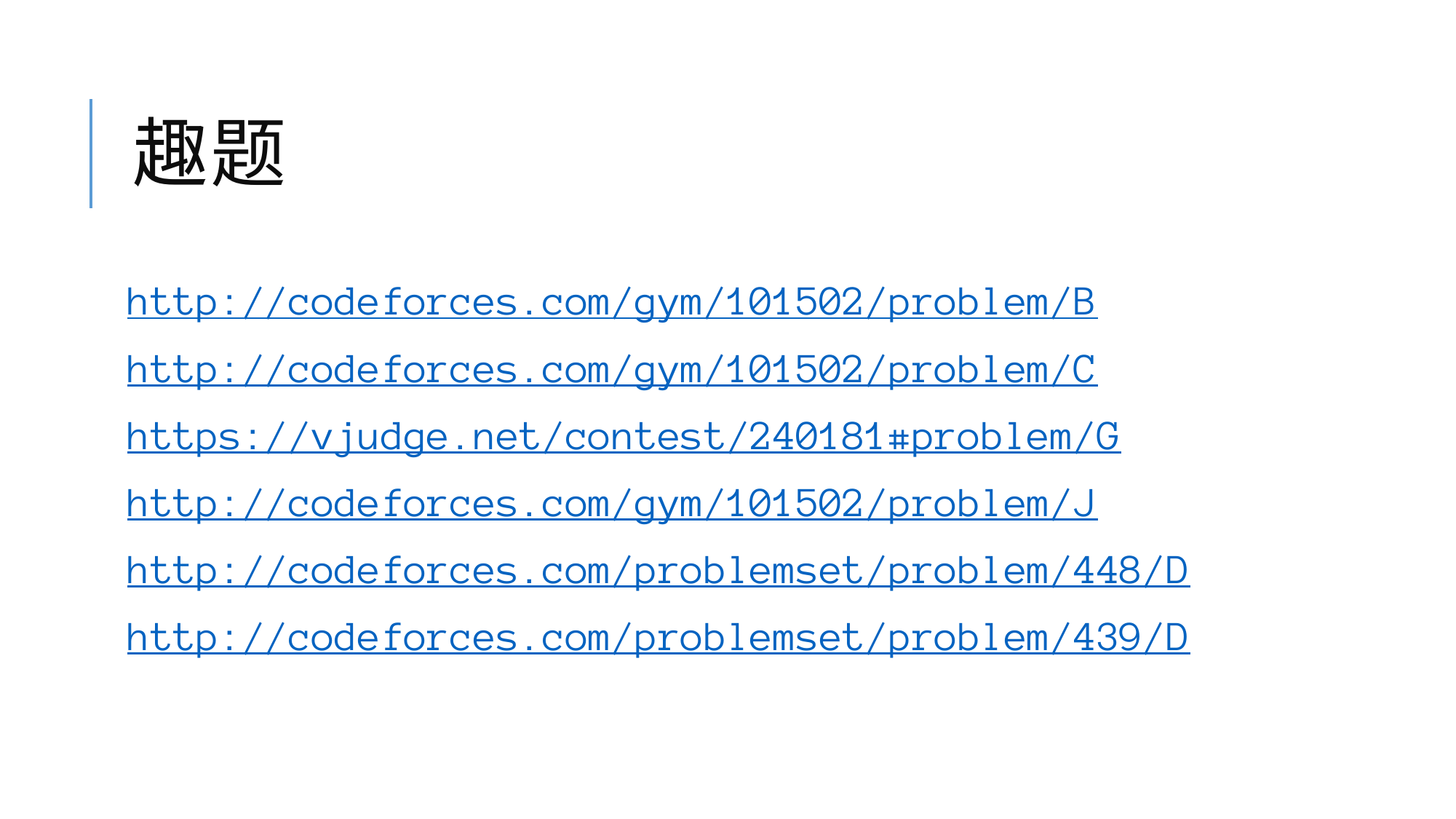

# 趣题
http://codeforces.com/gym/101502/problem/B
http://codeforces.com/gym/101502/problem/C
https://vjudge.net/contest/240181#problem/G
http://codeforces.com/gym/101502/problem/J
http://codeforces.com/problemset/problem/448/D
http://codeforces.com/problemset/problem/439/D